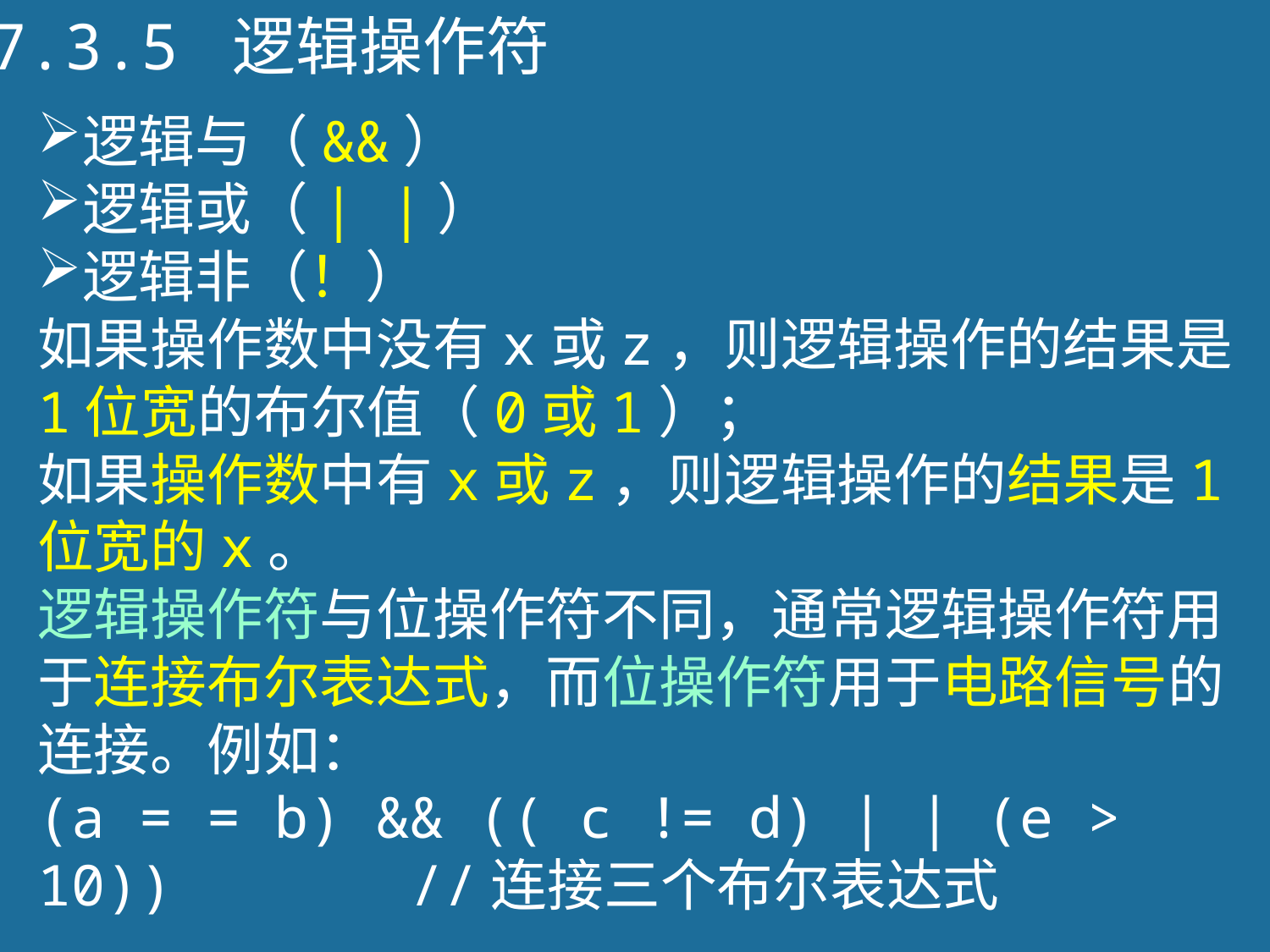

7.3.5 逻辑操作符
逻辑与（&&）
逻辑或（| |）
逻辑非（！）
如果操作数中没有x或z，则逻辑操作的结果是1位宽的布尔值（0或1）；
如果操作数中有x或z，则逻辑操作的结果是1位宽的x。
逻辑操作符与位操作符不同，通常逻辑操作符用于连接布尔表达式，而位操作符用于电路信号的连接。例如：
(a = = b) && (( c != d) | | (e > 10))       //连接三个布尔表达式
22